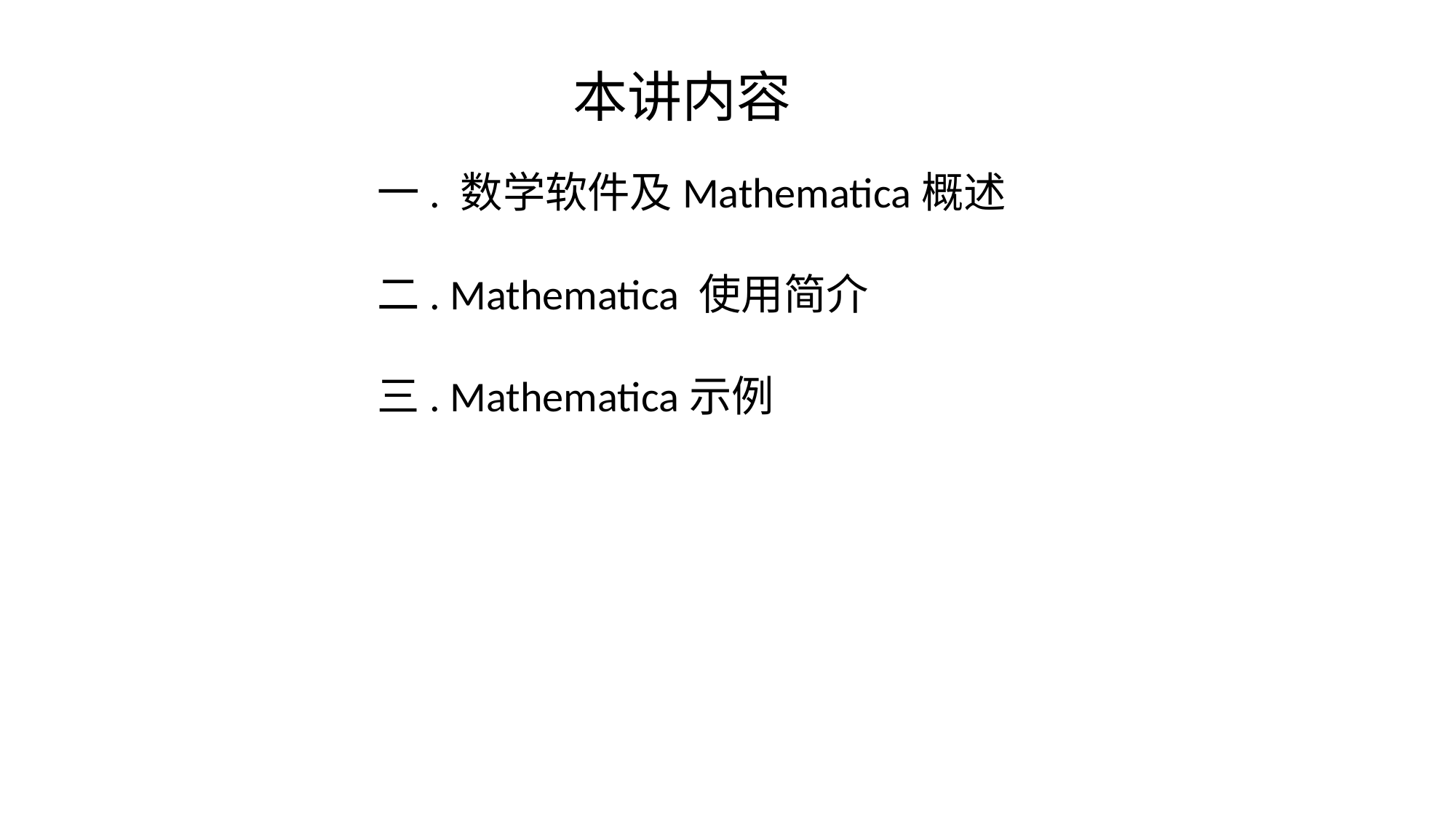

本讲内容
一. 数学软件及Mathematica概述

二. Mathematica 使用简介

三. Mathematica示例